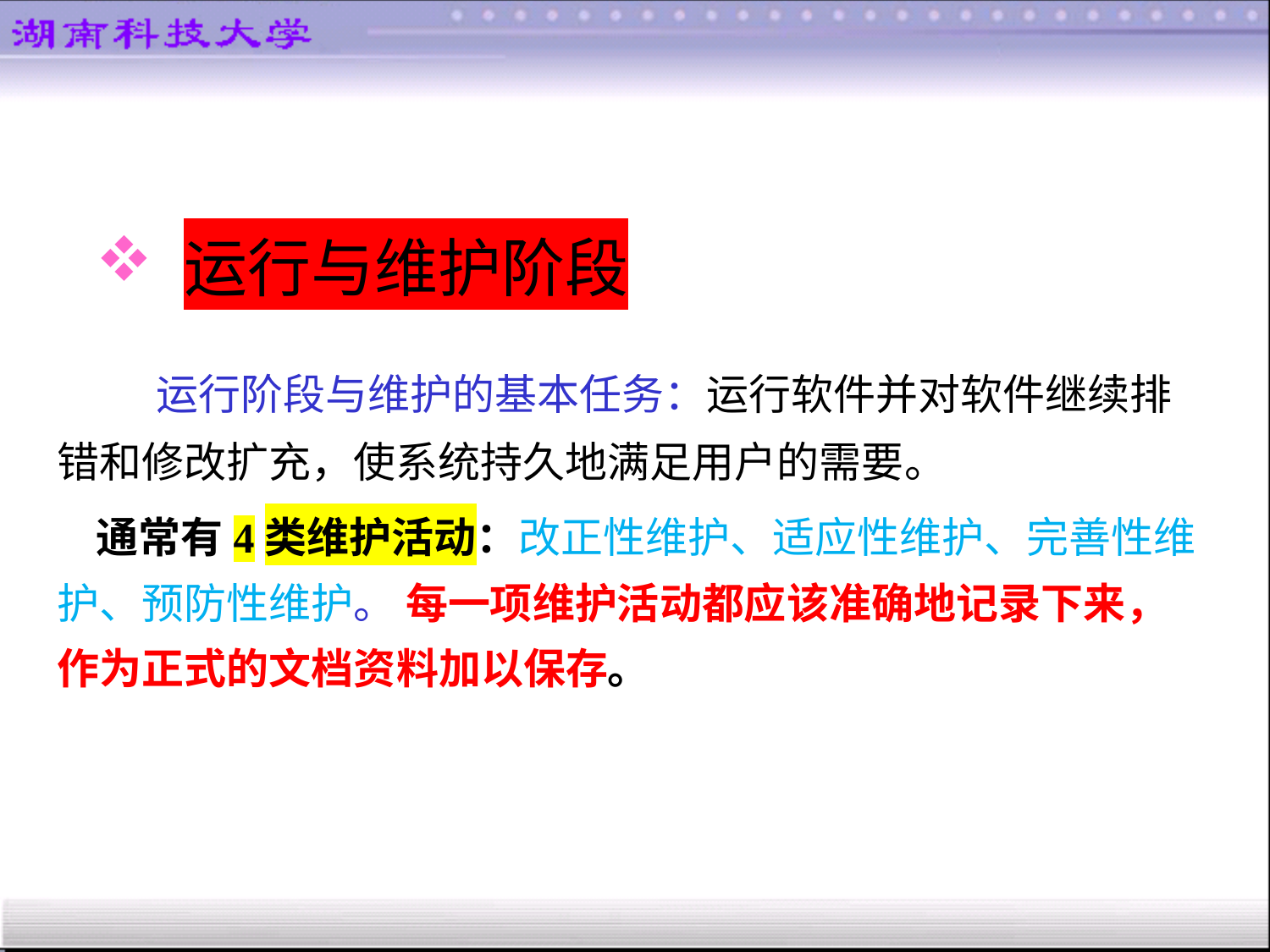

运行与维护阶段

    运行阶段与维护的基本任务：运行软件并对软件继续排错和修改扩充，使系统持久地满足用户的需要。
通常有4类维护活动：改正性维护、适应性维护、完善性维护、预防性维护。 每一项维护活动都应该准确地记录下来，作为正式的文档资料加以保存。